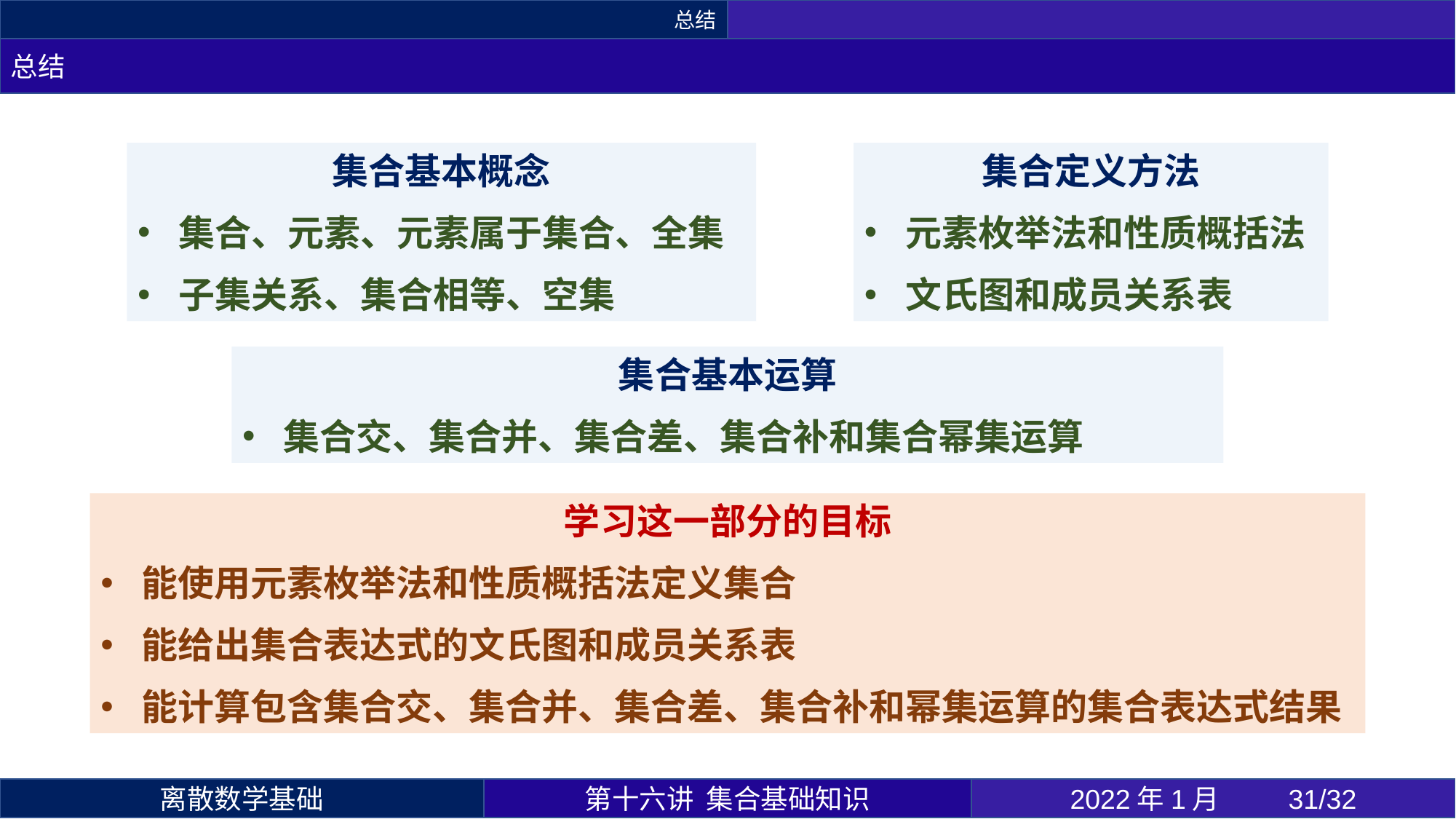

总结
总结
集合基本概念
集合、元素、元素属于集合、全集
子集关系、集合相等、空集
集合定义方法
元素枚举法和性质概括法
文氏图和成员关系表
集合基本运算
集合交、集合并、集合差、集合补和集合幂集运算
学习这一部分的目标
能使用元素枚举法和性质概括法定义集合
能给出集合表达式的文氏图和成员关系表
能计算包含集合交、集合并、集合差、集合补和幂集运算的集合表达式结果
第十六讲  集合基础知识
2022年1月 	31/32
离散数学基础